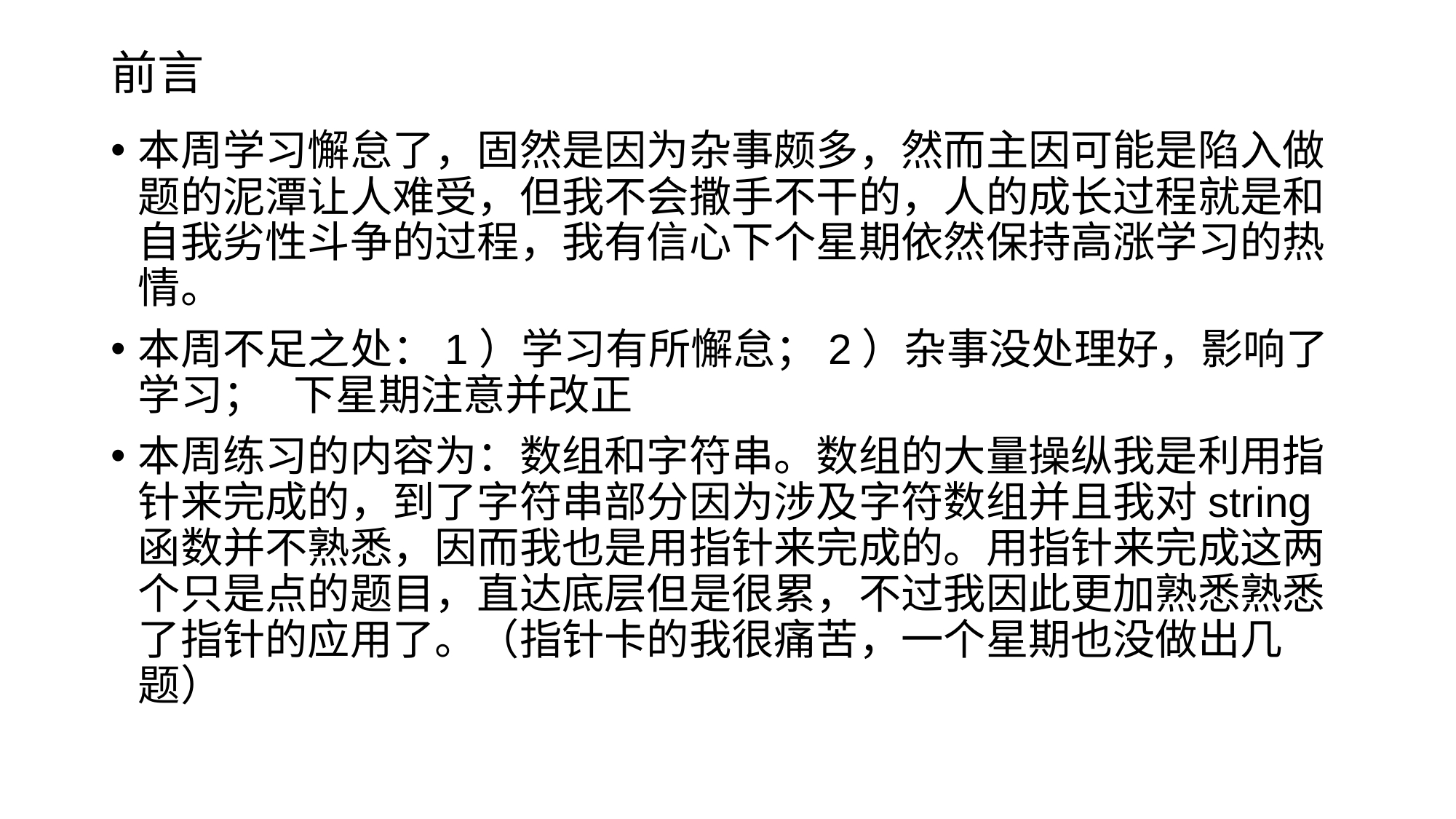

# 前言
本周学习懈怠了，固然是因为杂事颇多，然而主因可能是陷入做题的泥潭让人难受，但我不会撒手不干的，人的成长过程就是和自我劣性斗争的过程，我有信心下个星期依然保持高涨学习的热情。
本周不足之处：1）学习有所懈怠；2）杂事没处理好，影响了学习；   下星期注意并改正
本周练习的内容为：数组和字符串。数组的大量操纵我是利用指针来完成的，到了字符串部分因为涉及字符数组并且我对string函数并不熟悉，因而我也是用指针来完成的。用指针来完成这两个只是点的题目，直达底层但是很累，不过我因此更加熟悉熟悉了指针的应用了。（指针卡的我很痛苦，一个星期也没做出几题）